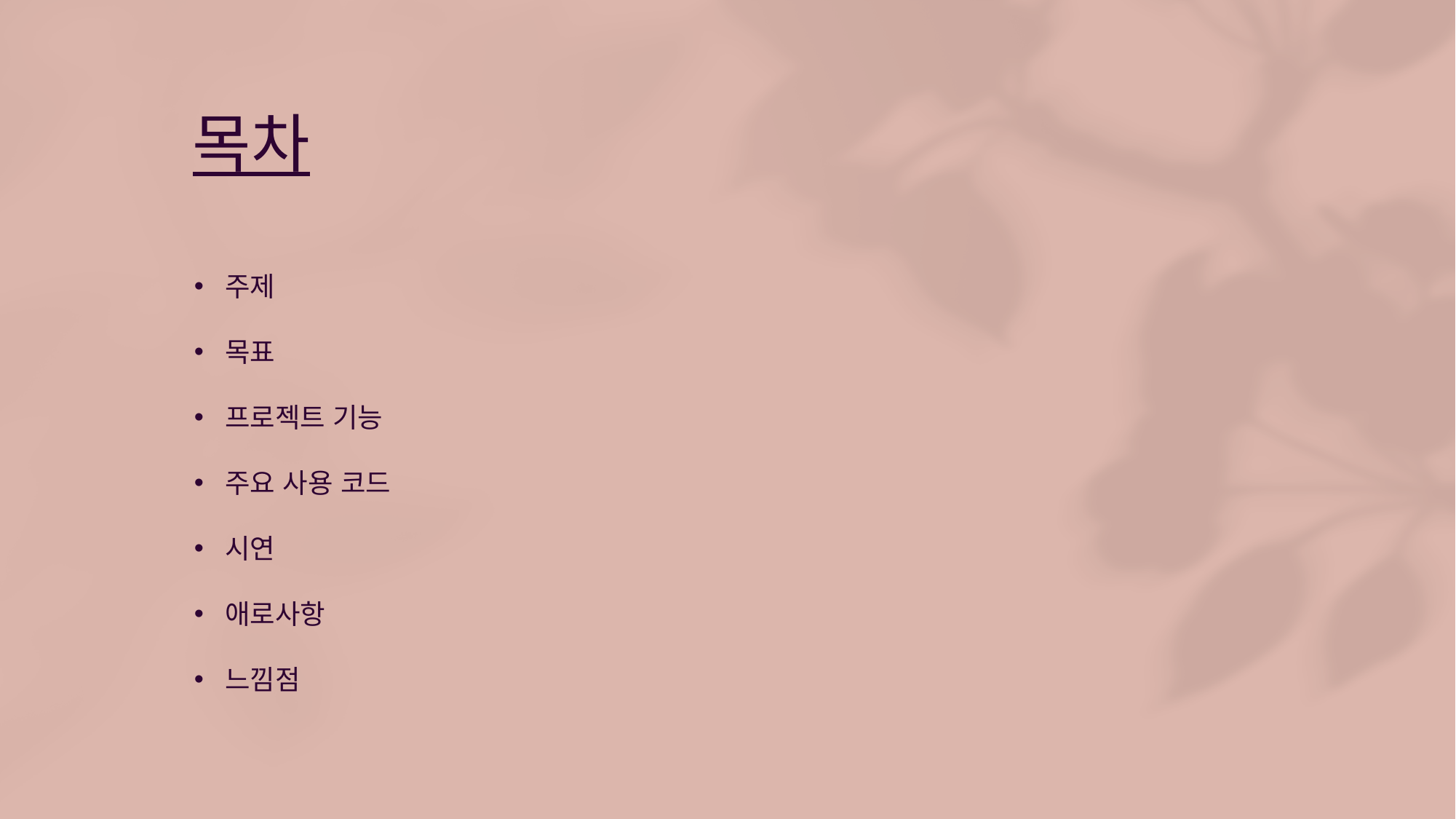

목차
주제

목표

프로젝트 기능

주요 사용 코드

시연

애로사항

느낌점